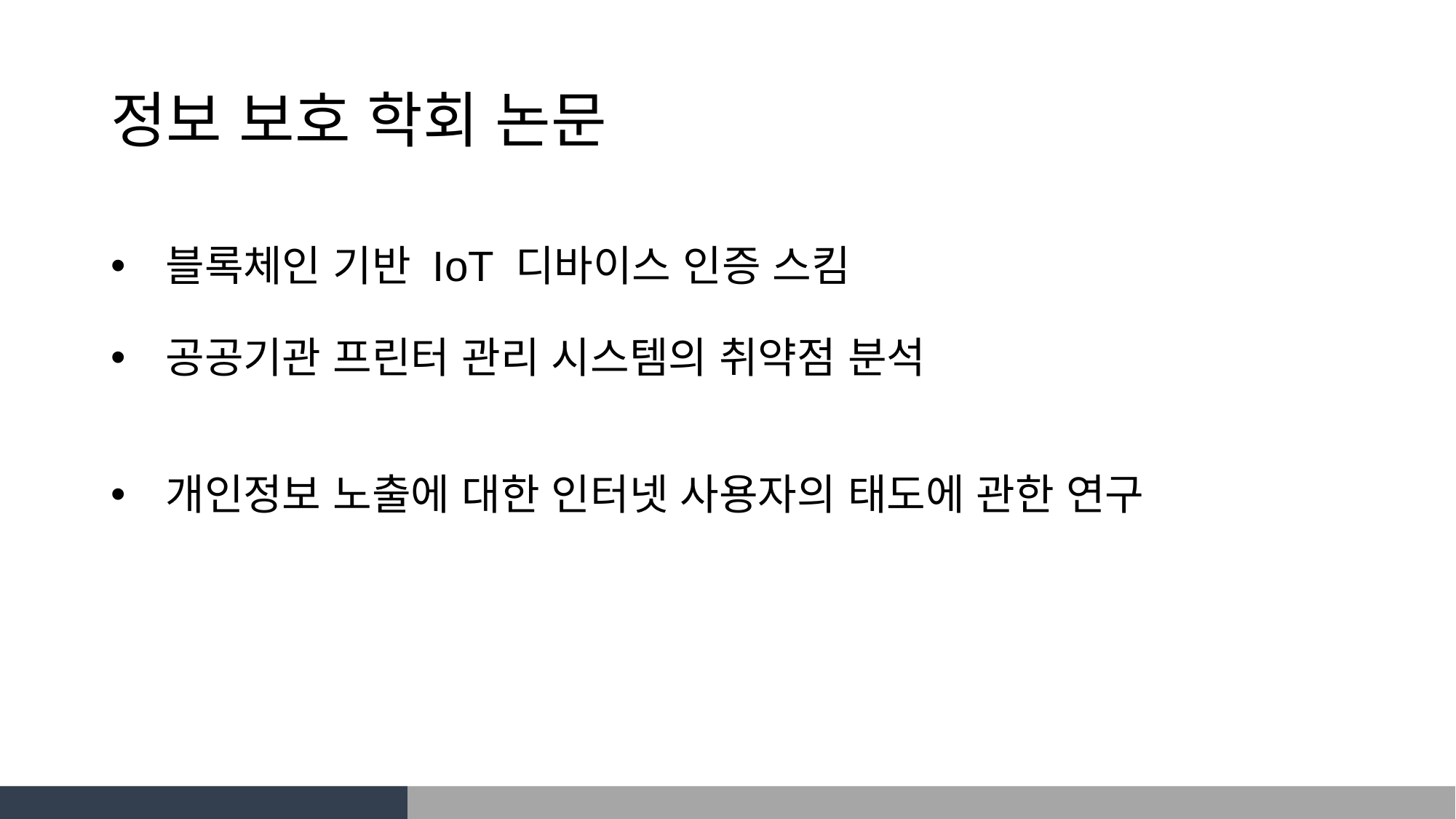

정보 보호 학회 논문
블록체인 기반 IoT 디바이스 인증 스킴

공공기관 프린터 관리 시스템의 취약점 분석

개인정보 노출에 대한 인터넷 사용자의 태도에 관한 연구